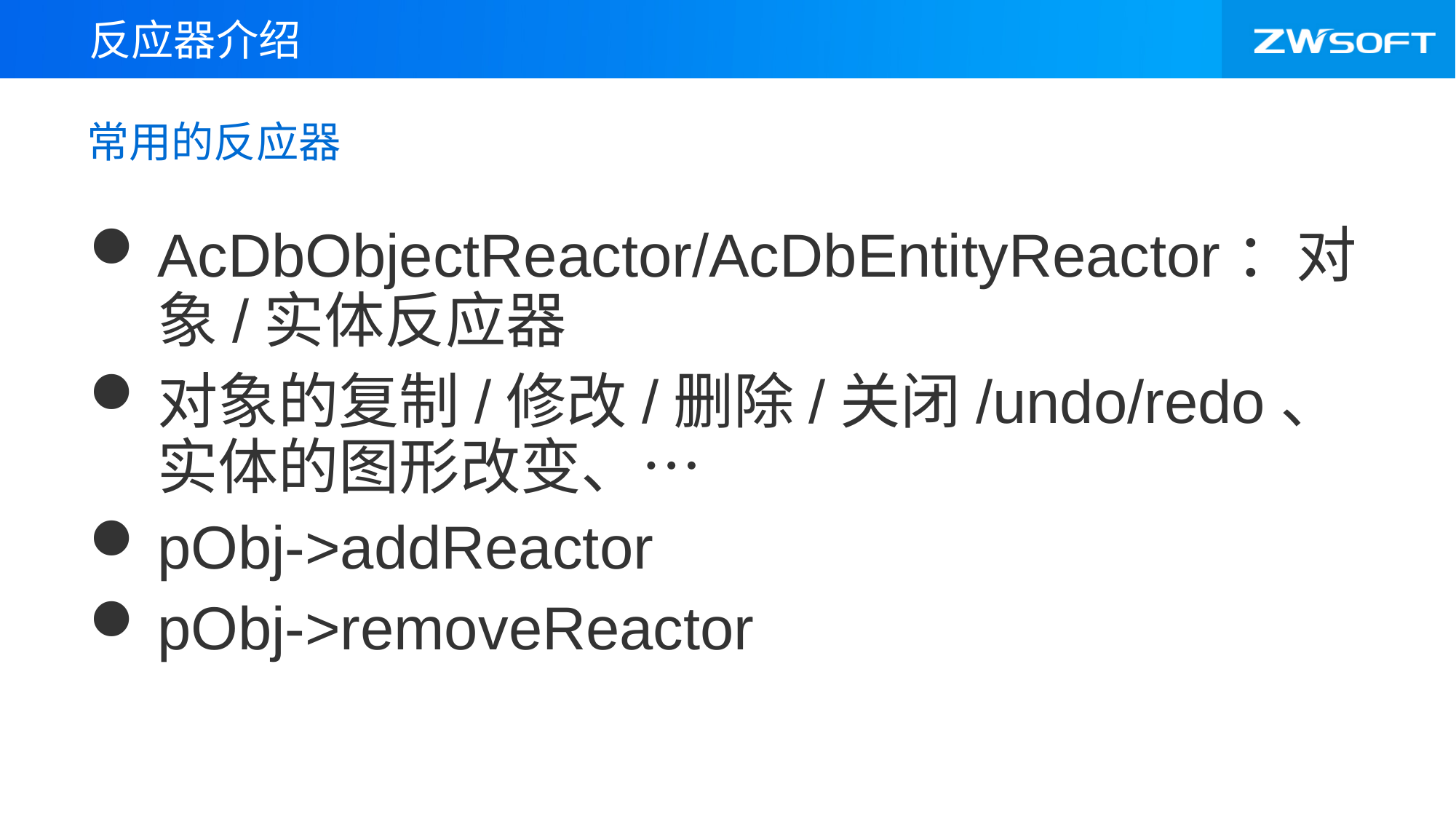

反应器介绍
# 常用的反应器
AcDbObjectReactor/AcDbEntityReactor：对象/实体反应器
对象的复制/修改/删除/关闭/undo/redo、实体的图形改变、…
pObj->addReactor
pObj->removeReactor